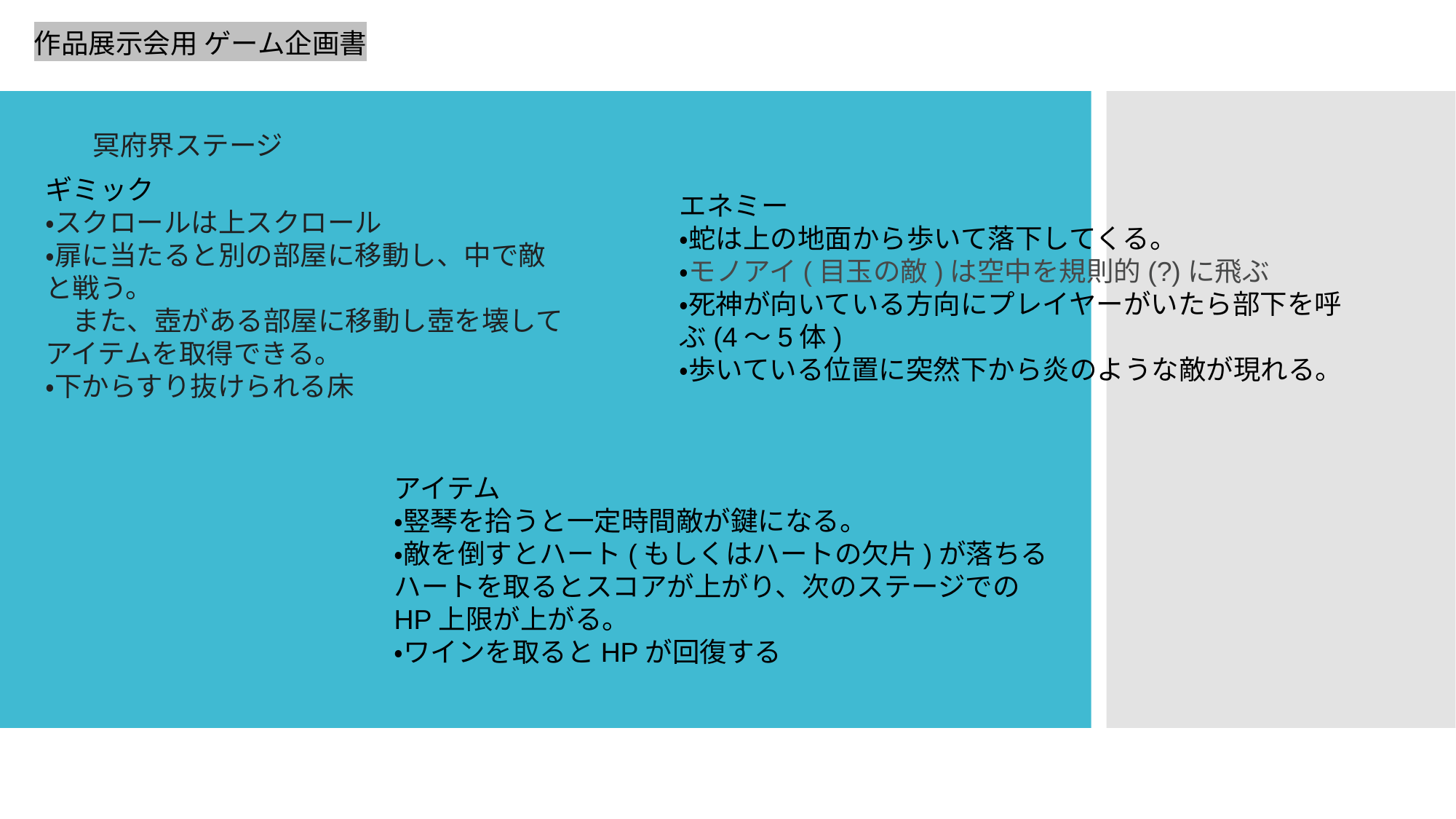

作品展示会用 ゲーム企画書
冥府界ステージ
ギミック
・スクロールは上スクロール
・扉に当たると別の部屋に移動し、中で敵と戦う。
　また、壺がある部屋に移動し壺を壊してアイテムを取得できる。
・下からすり抜けられる床
エネミー
・蛇は上の地面から歩いて落下してくる。
・モノアイ(目玉の敵)は空中を規則的(?)に飛ぶ
・死神が向いている方向にプレイヤーがいたら部下を呼ぶ(4～5体)
・歩いている位置に突然下から炎のような敵が現れる。
アイテム
・竪琴を拾うと一定時間敵が鍵になる。
・敵を倒すとハート(もしくはハートの欠片)が落ちる
ハートを取るとスコアが上がり、次のステージでのHP上限が上がる。
・ワインを取るとHPが回復する